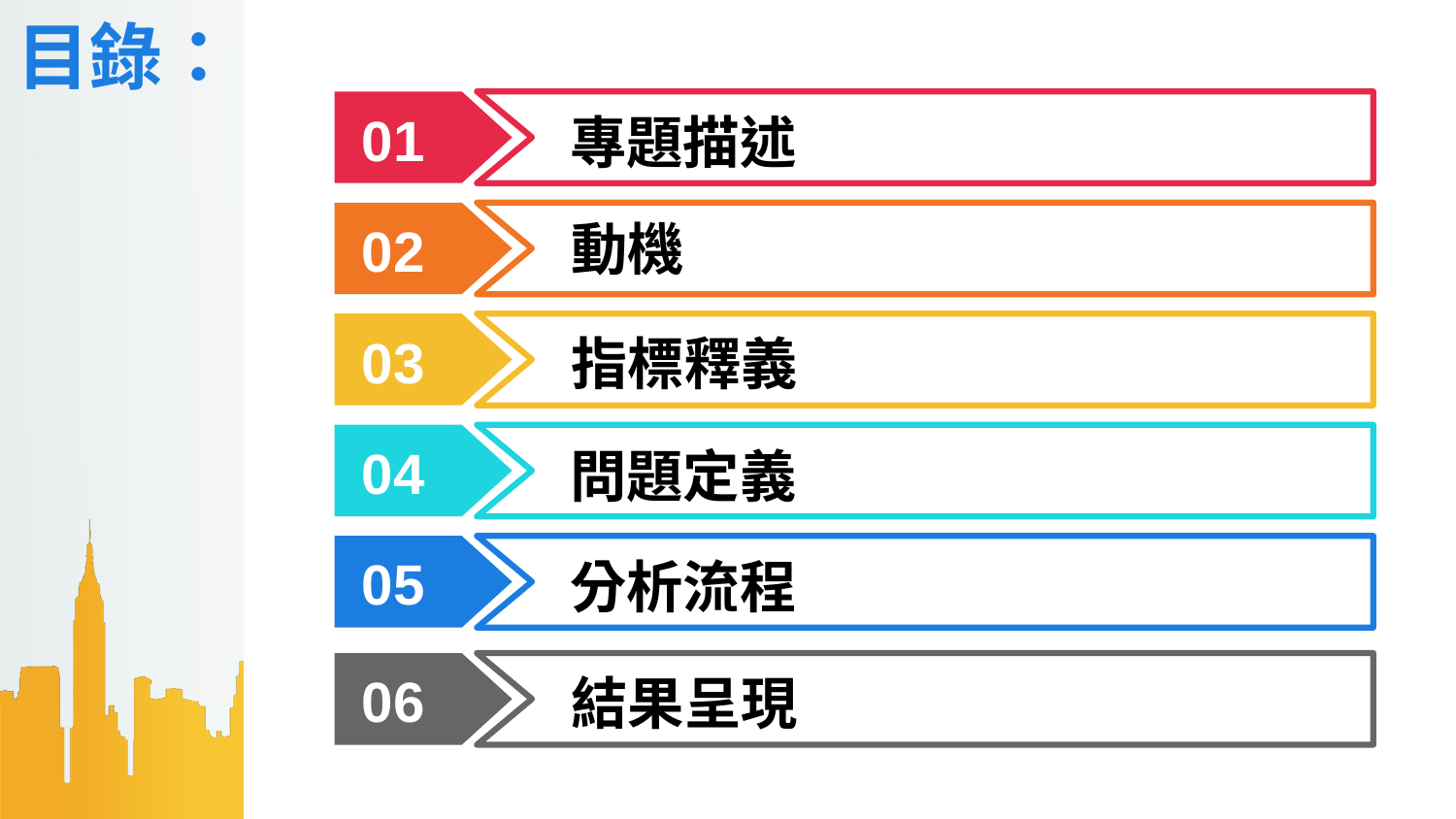

# 目錄：

專題描述
01

動機
02

指標釋義
03

問題定義
04

分析流程
05

結果呈現
06